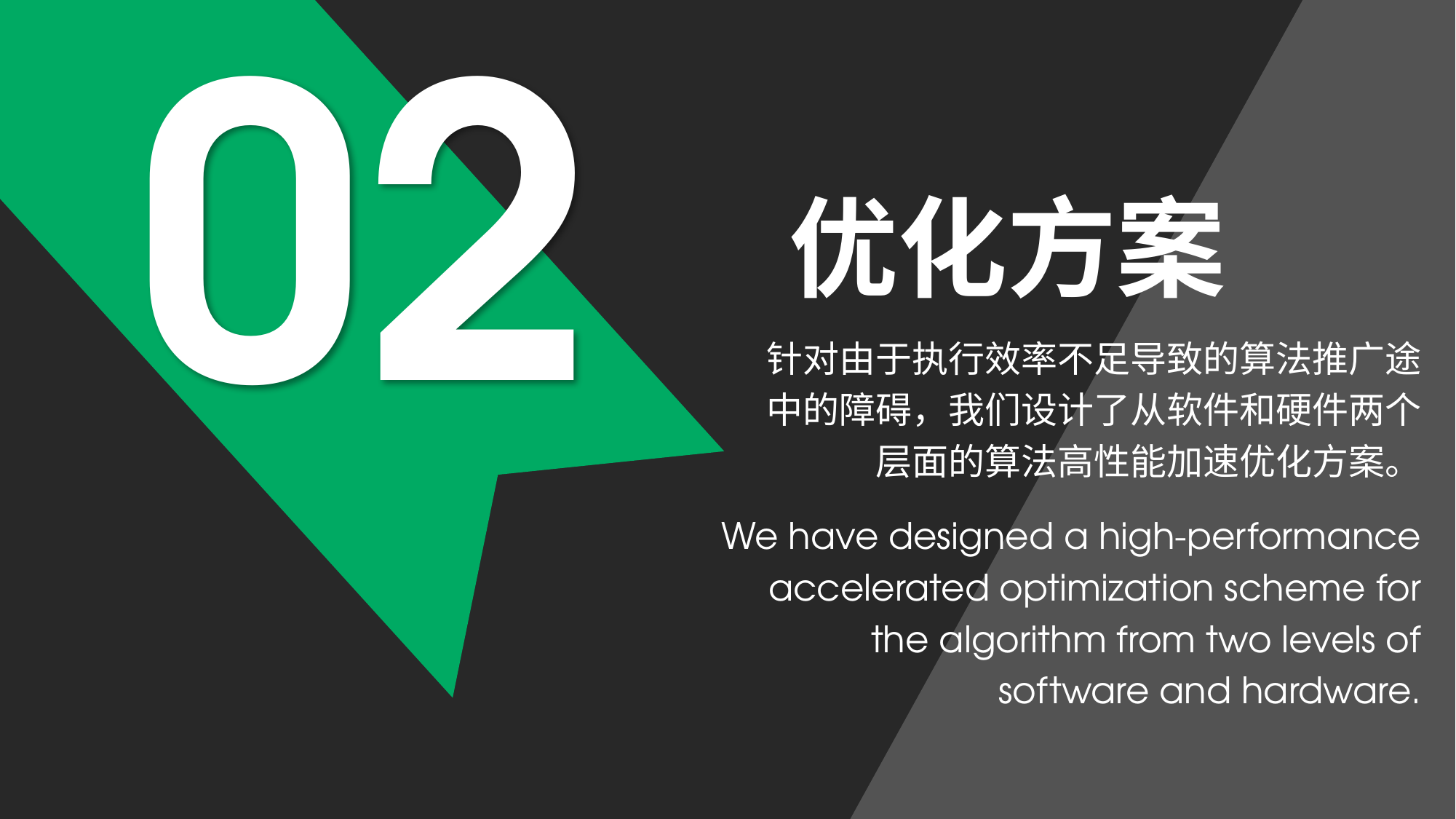

02

优化方案
针对由于执行效率不足导致的算法推广途中的障碍，我们设计了从软件和硬件两个层面的算法高性能加速优化方案。
We have designed a high-performance accelerated optimization scheme for the algorithm from two levels of software and hardware.